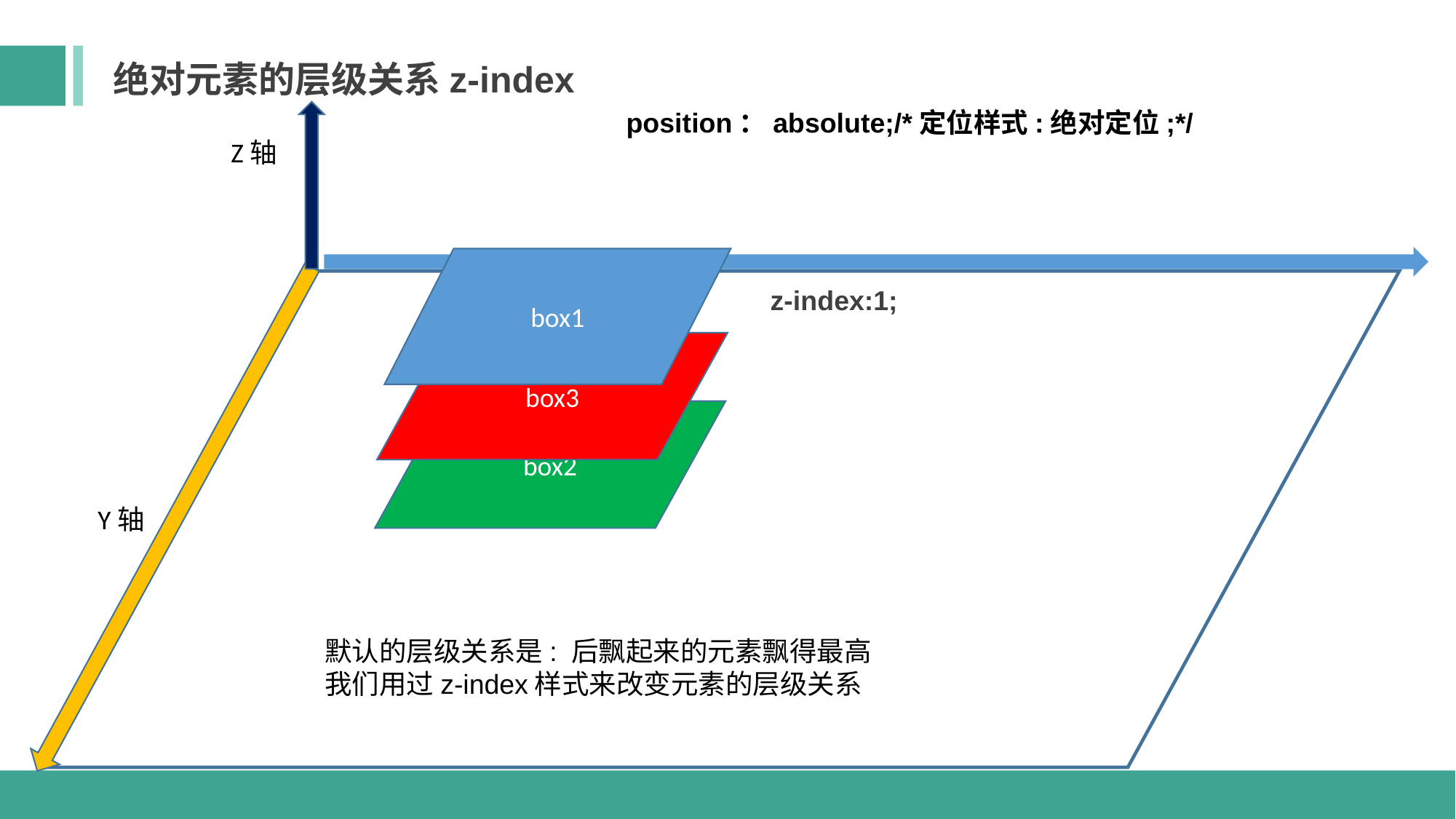

绝对元素的层级关系z-index
position：absolute;/*定位样式:绝对定位;*/

Z轴

box1

z-index:1;
box3
box2
Y轴
默认的层级关系是: 后飘起来的元素飘得最高
我们用过z-index样式来改变元素的层级关系